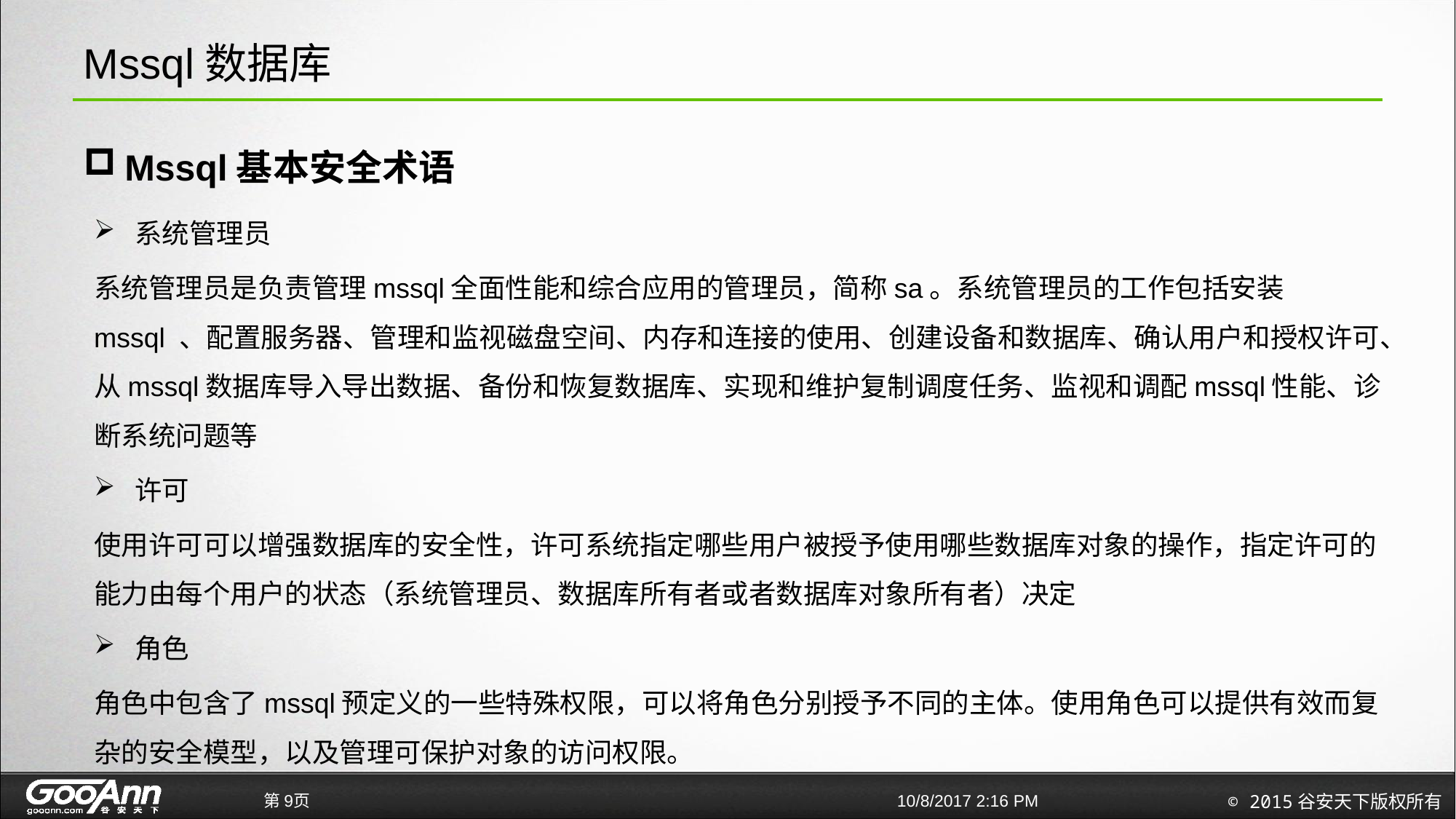

# Mssql数据库
Mssql基本安全术语
系统管理员
系统管理员是负责管理mssql全面性能和综合应用的管理员，简称sa。系统管理员的工作包括安装mssql 、配置服务器、管理和监视磁盘空间、内存和连接的使用、创建设备和数据库、确认用户和授权许可、从mssql数据库导入导出数据、备份和恢复数据库、实现和维护复制调度任务、监视和调配mssql性能、诊断系统问题等
许可
使用许可可以增强数据库的安全性，许可系统指定哪些用户被授予使用哪些数据库对象的操作，指定许可的能力由每个用户的状态（系统管理员、数据库所有者或者数据库对象所有者）决定
角色
角色中包含了mssql预定义的一些特殊权限，可以将角色分别授予不同的主体。使用角色可以提供有效而复杂的安全模型，以及管理可保护对象的访问权限。